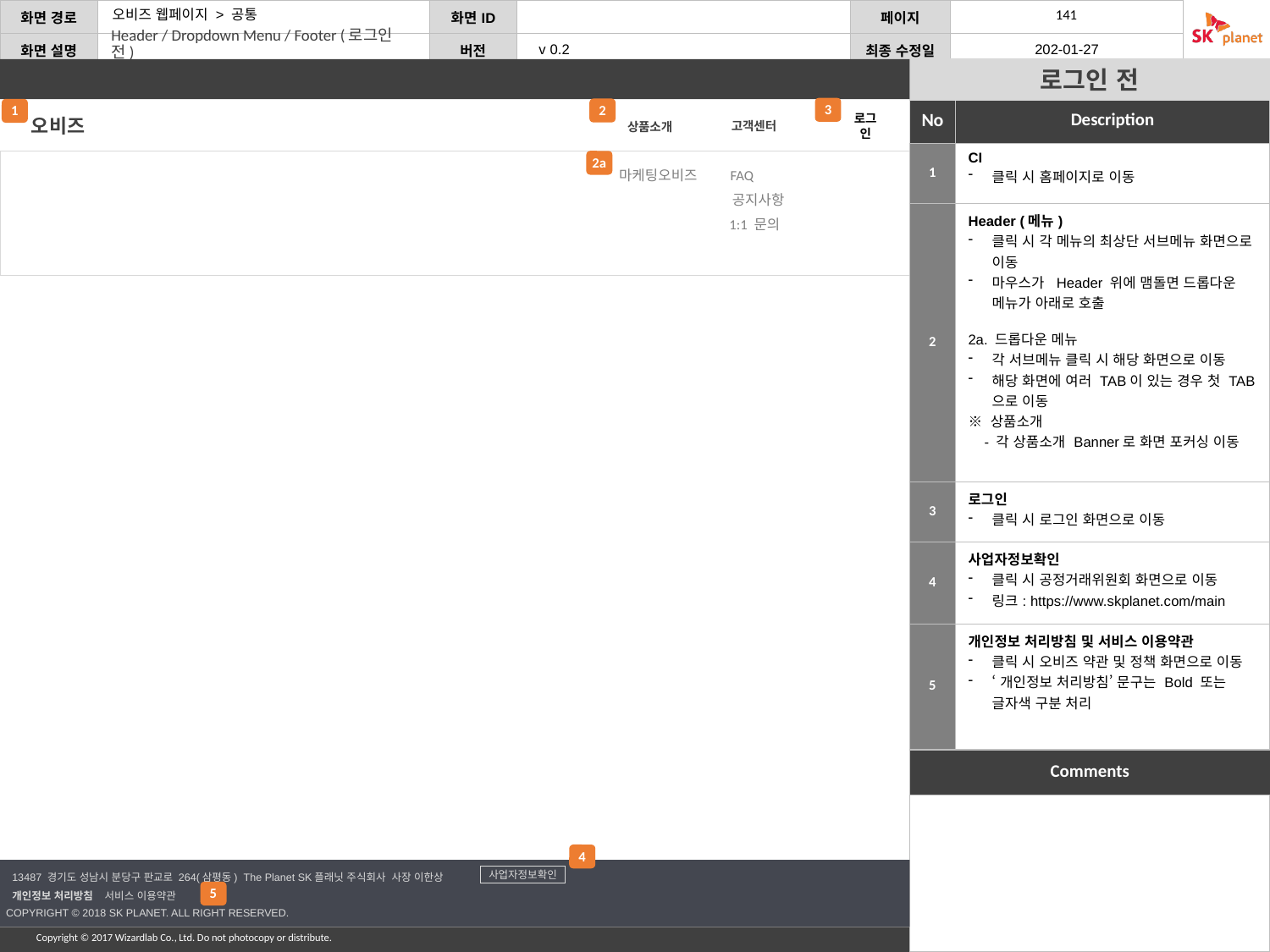

Header / Dropdown Menu / Footer (로그인 전)
로그인 전

3

2

1

오비즈
로그인
고객센터
상품소개
| 1 | CI 클릭 시 홈페이지로 이동 |
| --- | --- |
| 2 | Header (메뉴) 클릭 시 각 메뉴의 최상단 서브메뉴 화면으로 이동 마우스가 Header 위에 맴돌면 드롭다운 메뉴가 아래로 호출 2a. 드롭다운 메뉴 각 서브메뉴 클릭 시 해당 화면으로 이동 해당 화면에 여러 TAB이 있는 경우 첫 TAB으로 이동 ※ 상품소개 - 각 상품소개 Banner로 화면 포커싱 이동 |
| 3 | 로그인 클릭 시 로그인 화면으로 이동 |
| 4 | 사업자정보확인 클릭 시 공정거래위원회 화면으로 이동 링크: https://www.skplanet.com/main |
| 5 | 개인정보 처리방침 및 서비스 이용약관 클릭 시 오비즈 약관 및 정책 화면으로 이동 ‘개인정보 처리방침’ 문구는 Bold 또는 글자색 구분 처리 |

2a

마케팅오비즈
FAQ
공지사항
1:1 문의

4
13487 경기도 성남시 분당구 판교로 264(삼평동)  The Planet SK플래닛 주식회사  사장 이한상
개인정보 처리방침    서비스 이용약관

COPYRIGHT © 2018 SK PLANET. ALL RIGHT RESERVED.
사업자정보확인

5